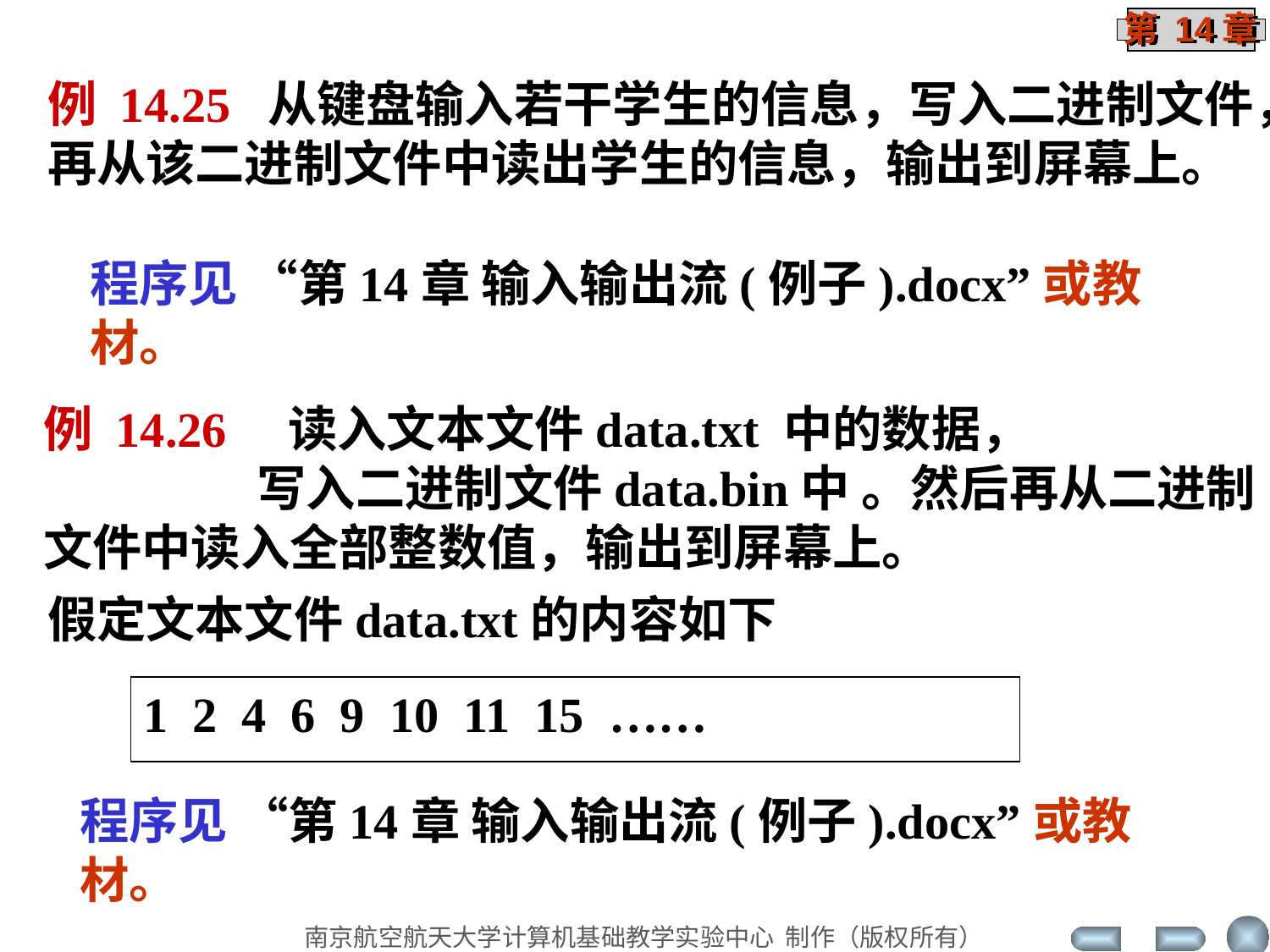

例 14.25  从键盘输入若干学生的信息，写入二进制文件，再从该二进制文件中读出学生的信息，输出到屏幕上。
程序见 “第14章 输入输出流(例子).docx”或教材。
例 14.26    读入文本文件data.txt 中的数据，
                  写入二进制文件data.bin中 。然后再从二进制文件中读入全部整数值，输出到屏幕上。
假定文本文件data.txt的内容如下
1  2  4  6  9  10  11  15  ……
程序见 “第14章 输入输出流(例子).docx”或教材。